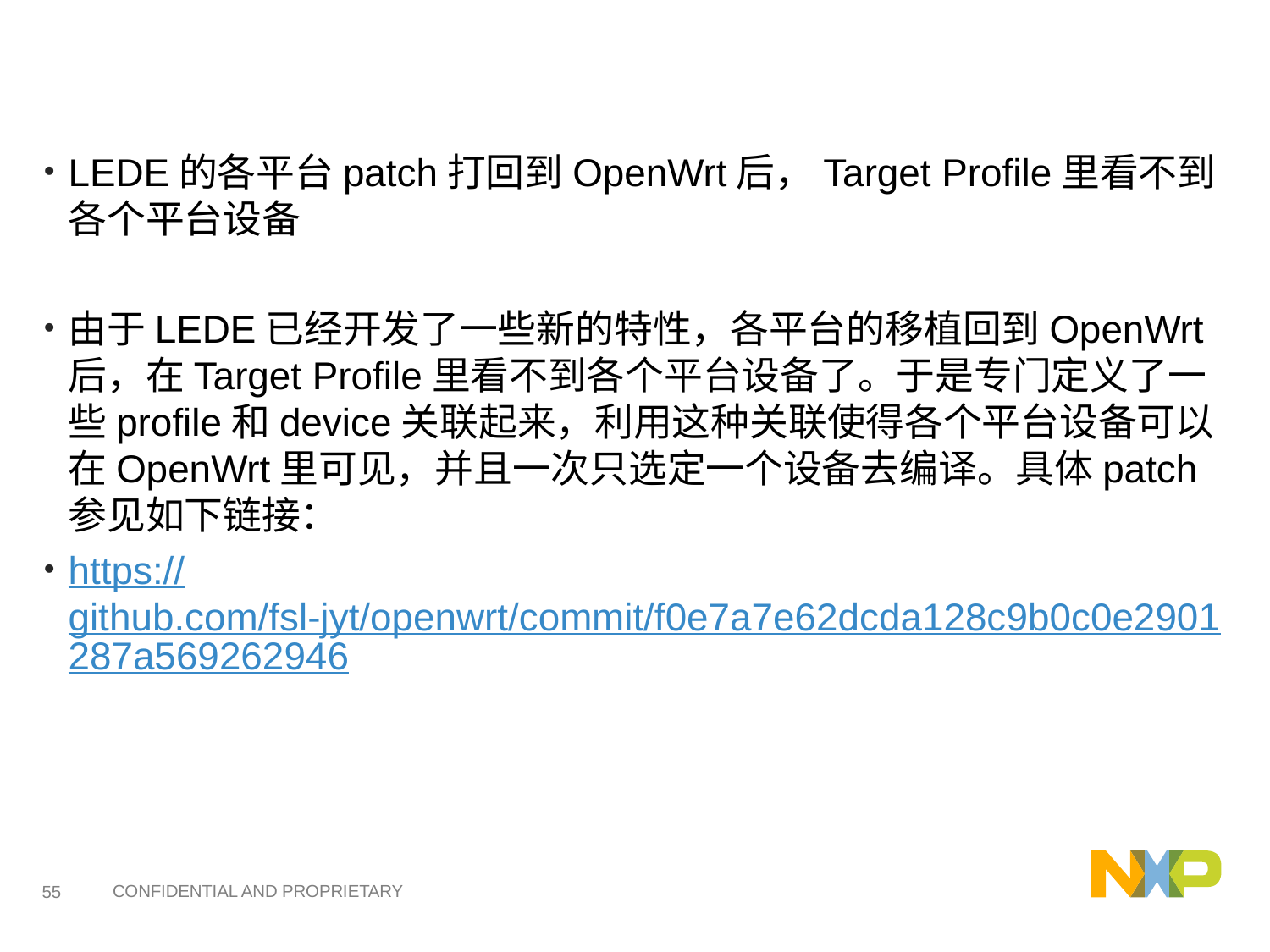

#
LEDE的各平台patch打回到OpenWrt后，Target Profile里看不到各个平台设备

由于LEDE已经开发了一些新的特性，各平台的移植回到OpenWrt后，在Target Profile里看不到各个平台设备了。于是专门定义了一些profile和device关联起来，利用这种关联使得各个平台设备可以在OpenWrt里可见，并且一次只选定一个设备去编译。具体patch参见如下链接：
https://github.com/fsl-jyt/openwrt/commit/f0e7a7e62dcda128c9b0c0e2901287a569262946